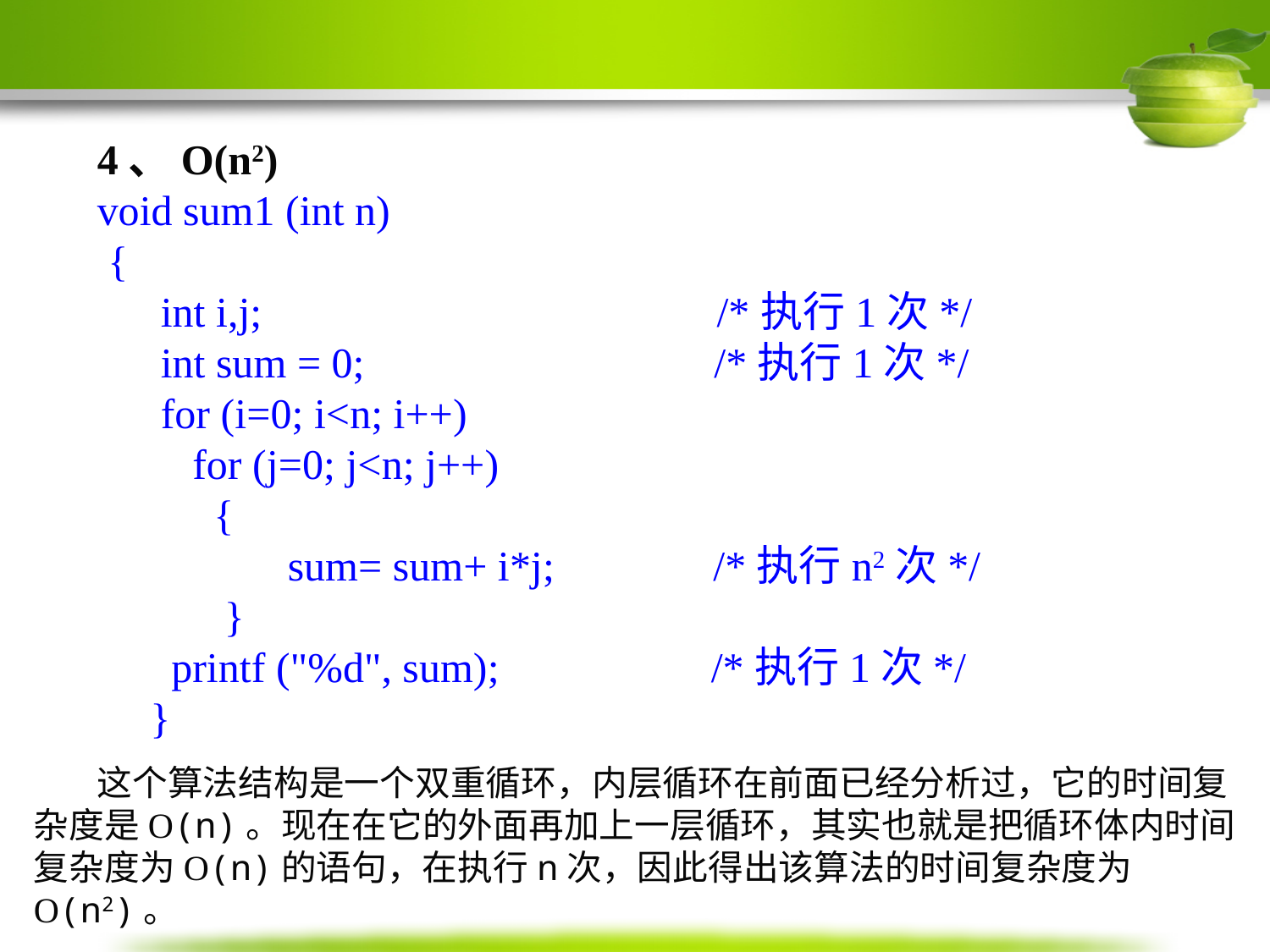

4、O(n2)
void sum1 (int n)
 {
      int i,j;                                           /*执行1次*/
      int sum = 0;                                 /*执行1次*/
      for (i=0; i<n; i++)
         for (j=0; j<n; j++)
           {
                  sum= sum+ i*j;               /*执行n2次*/
            }
       printf ("%d", sum);                    /*执行1次*/
     }
这个算法结构是一个双重循环，内层循环在前面已经分析过，它的时间复杂度是O(n)。现在在它的外面再加上一层循环，其实也就是把循环体内时间复杂度为O(n)的语句，在执行n次，因此得出该算法的时间复杂度为O(n2)。